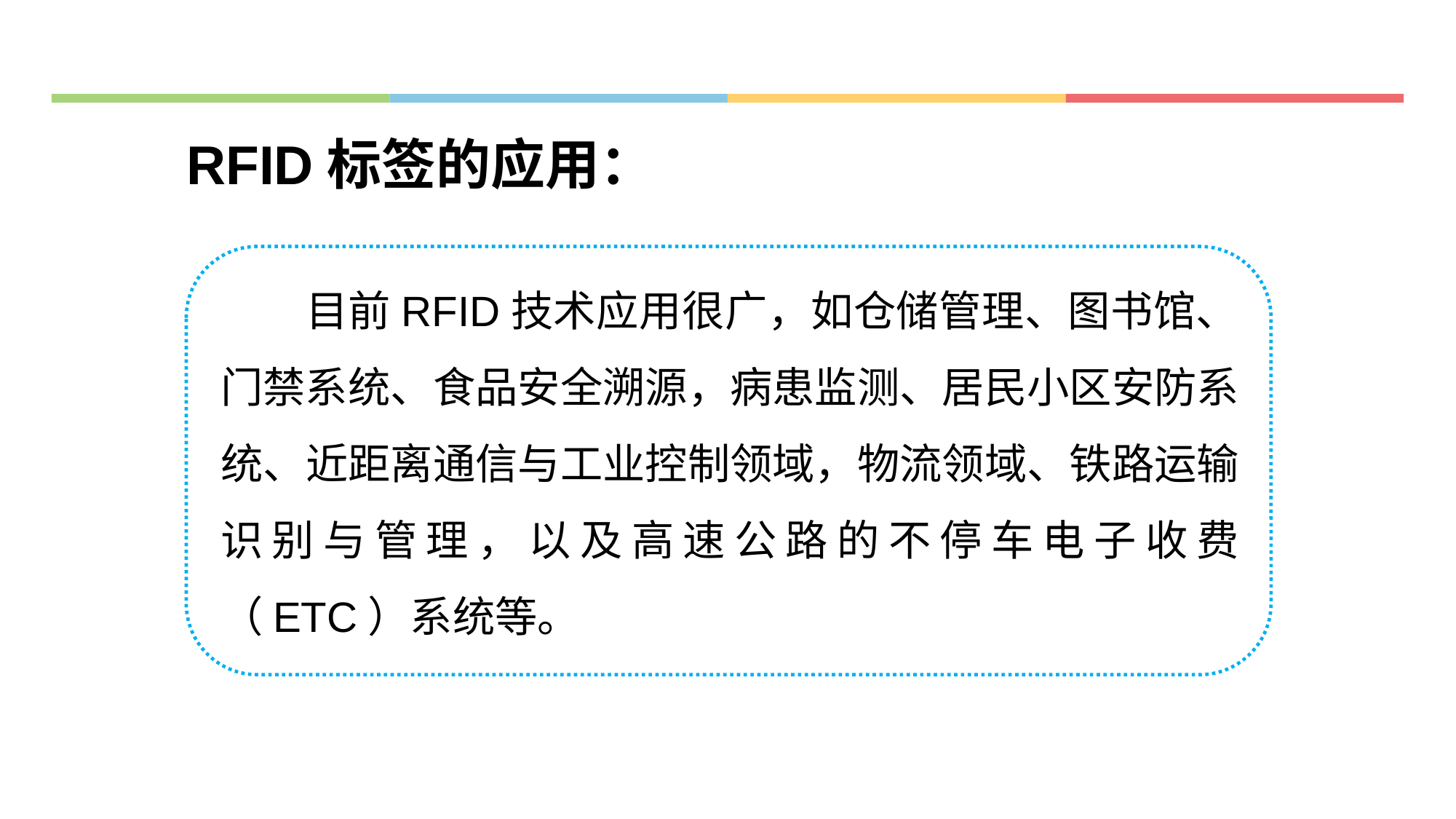

RFID标签的应用：

目前RFID技术应用很广，如仓储管理、图书馆、门禁系统、食品安全溯源，病患监测、居民小区安防系统、近距离通信与工业控制领域，物流领域、铁路运输识别与管理，以及高速公路的不停车电子收费（ETC）系统等。